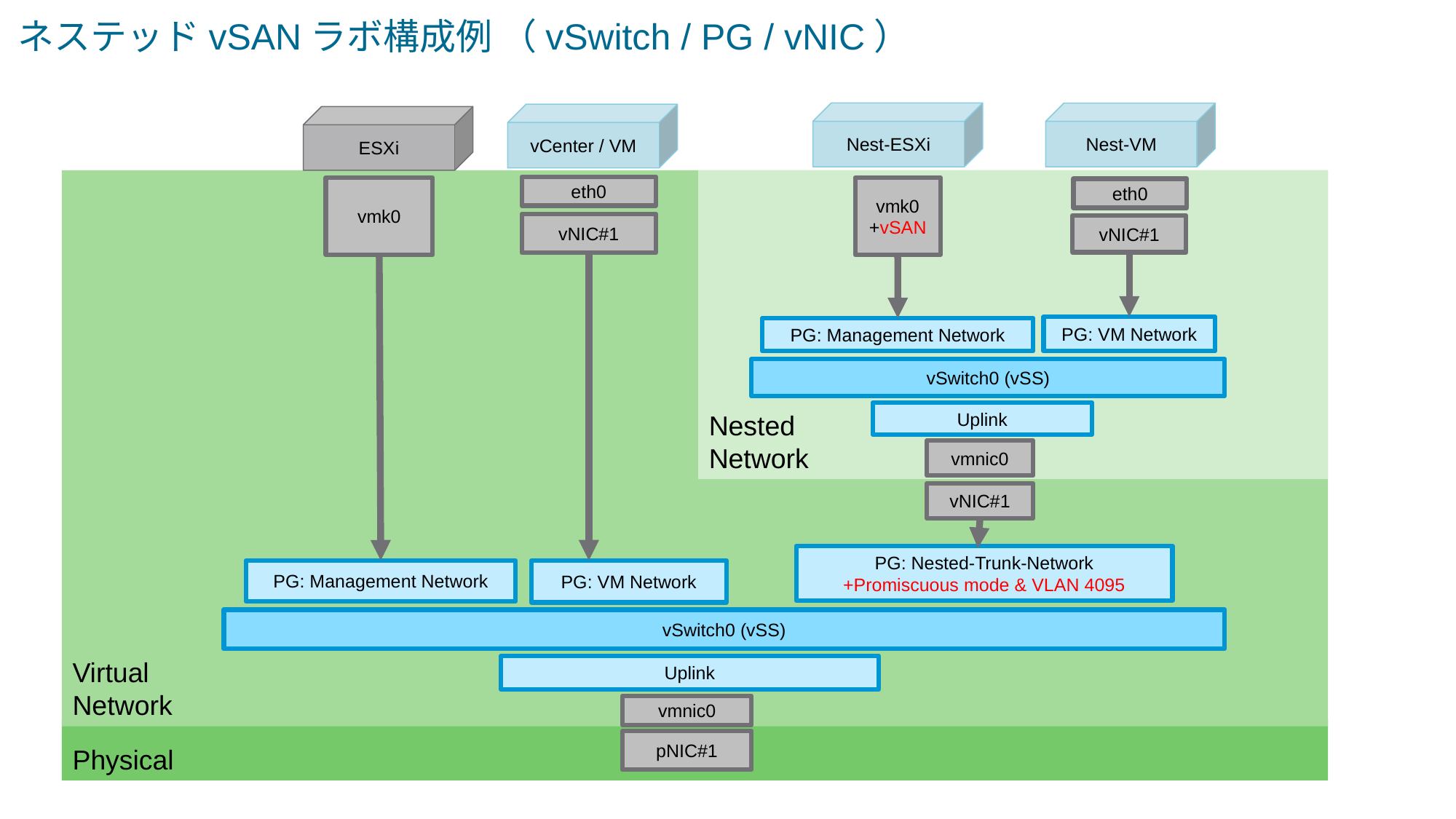

# ネステッドvSANラボ構成例 （vSwitch / PG / vNIC）
Nest-ESXi
Nest-VM
vCenter / VM
ESXi
Virtual
Network
Nested
Network
eth0
vmk0
+vSAN
vmk0
eth0
vNIC#1
vNIC#1
PG: VM Network
PG: Management Network
vSwitch0 (vSS)
Uplink
vmnic0
vNIC#1
PG: Nested-Trunk-Network
+Promiscuous mode & VLAN 4095
PG: Management Network
PG: VM Network
vSwitch0 (vSS)
Uplink
vmnic0
Physical
pNIC#1